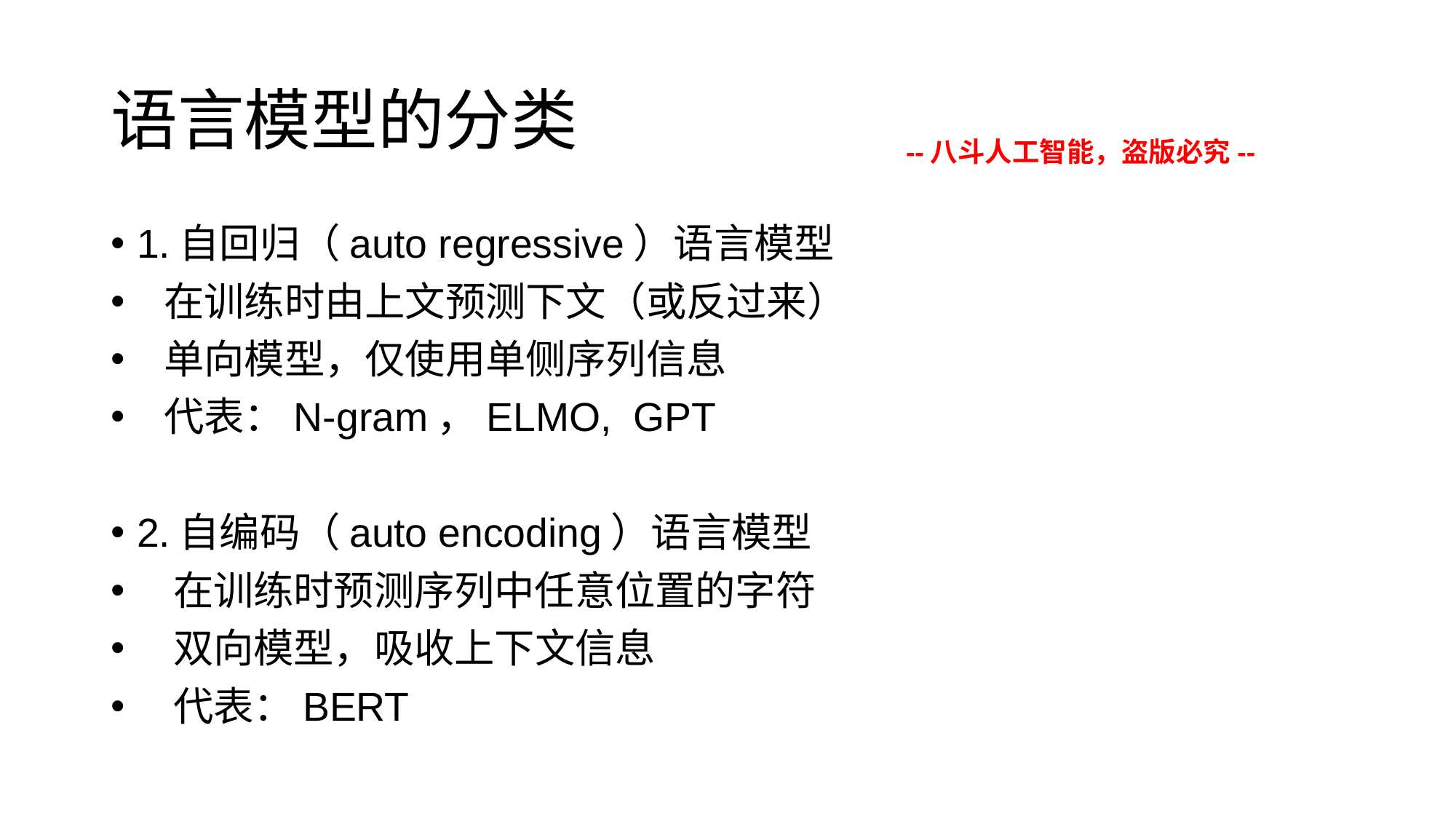

# 语言模型的分类
--八斗人工智能，盗版必究--
1.自回归（auto regressive）语言模型
  在训练时由上文预测下文（或反过来）
  单向模型，仅使用单侧序列信息
  代表：N-gram，ELMO,  GPT

2.自编码（auto encoding）语言模型
   在训练时预测序列中任意位置的字符
   双向模型，吸收上下文信息
   代表：BERT